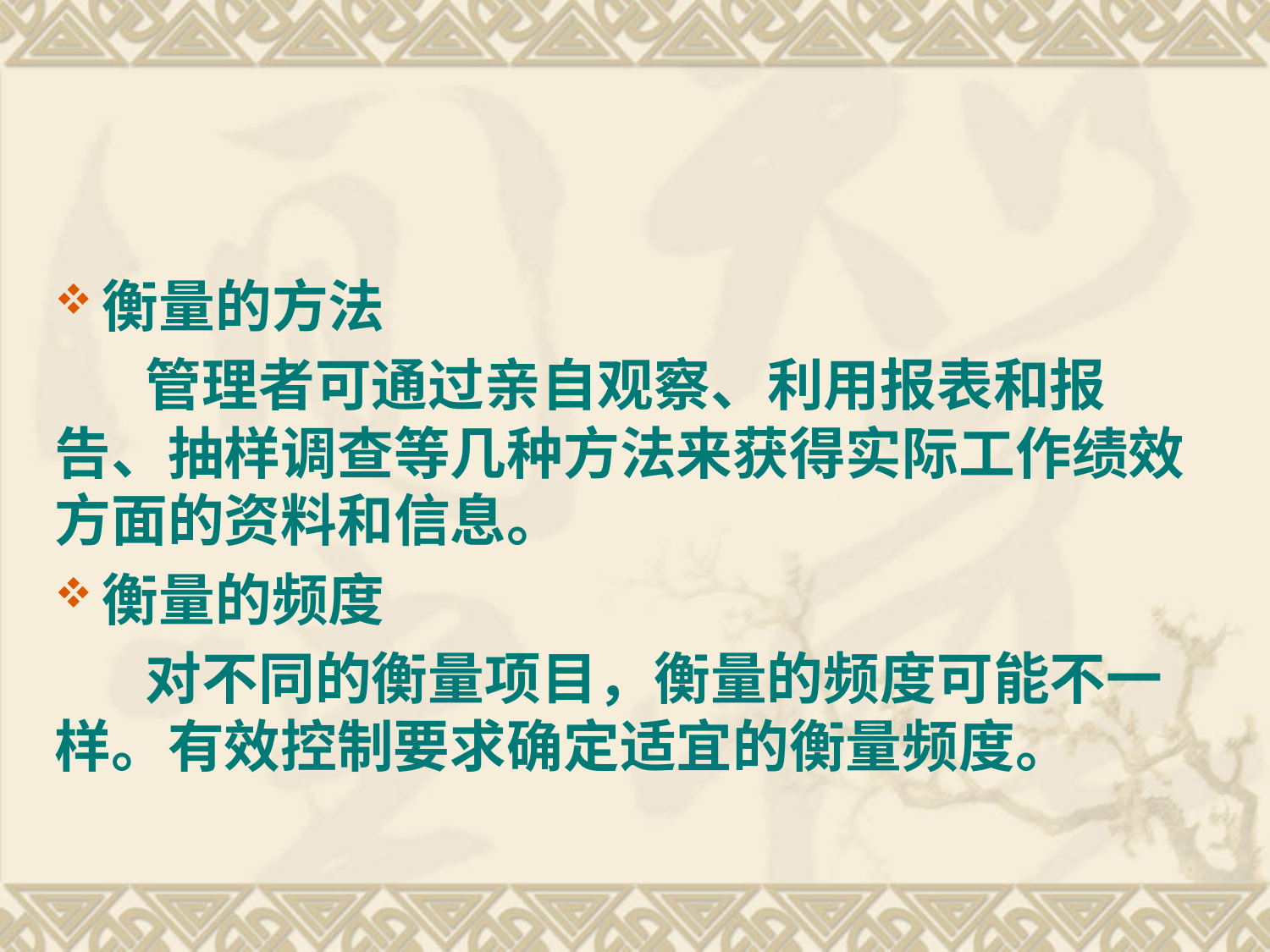

#
衡量的方法
      管理者可通过亲自观察、利用报表和报告、抽样调查等几种方法来获得实际工作绩效方面的资料和信息。
衡量的频度
      对不同的衡量项目，衡量的频度可能不一样。有效控制要求确定适宜的衡量频度。